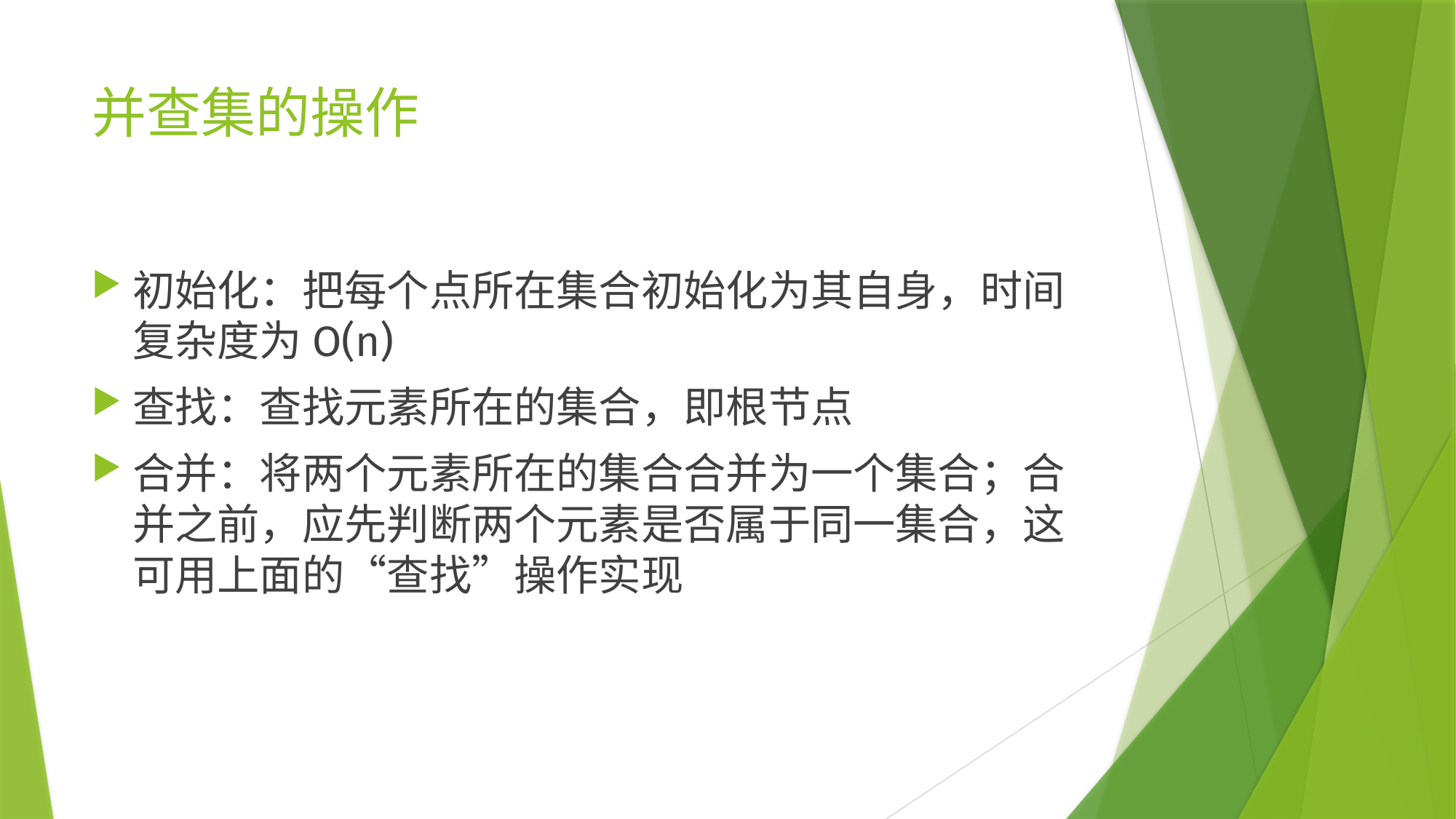

# 并查集的操作
初始化：把每个点所在集合初始化为其自身，时间复杂度为O(n)
查找：查找元素所在的集合，即根节点
合并：将两个元素所在的集合合并为一个集合；合并之前，应先判断两个元素是否属于同一集合，这可用上面的“查找”操作实现